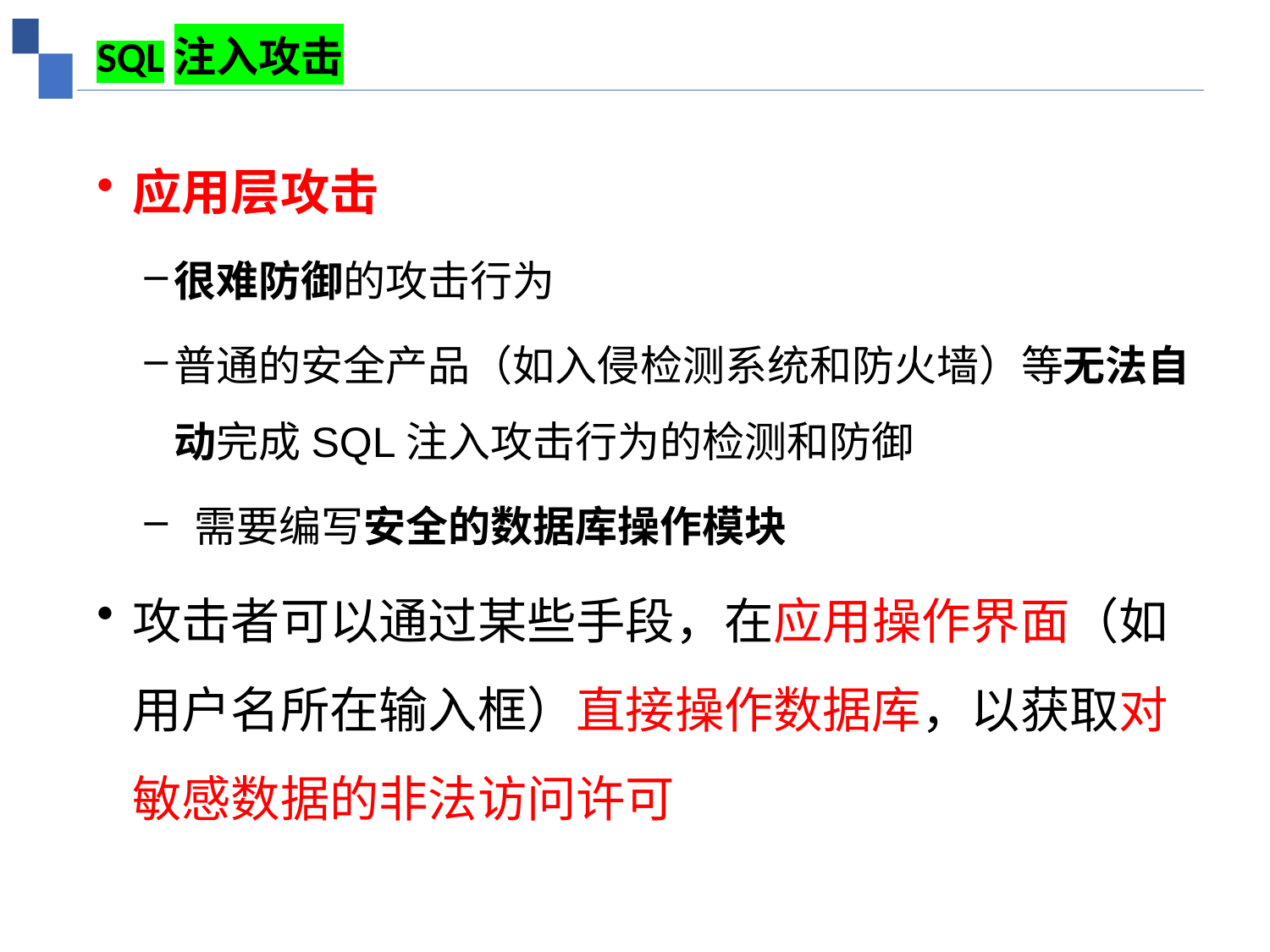

SQL注入攻击
应用层攻击
很难防御的攻击行为
普通的安全产品（如入侵检测系统和防火墙）等无法自动完成SQL注入攻击行为的检测和防御
 需要编写安全的数据库操作模块
攻击者可以通过某些手段，在应用操作界面（如用户名所在输入框）直接操作数据库，以获取对敏感数据的非法访问许可
3